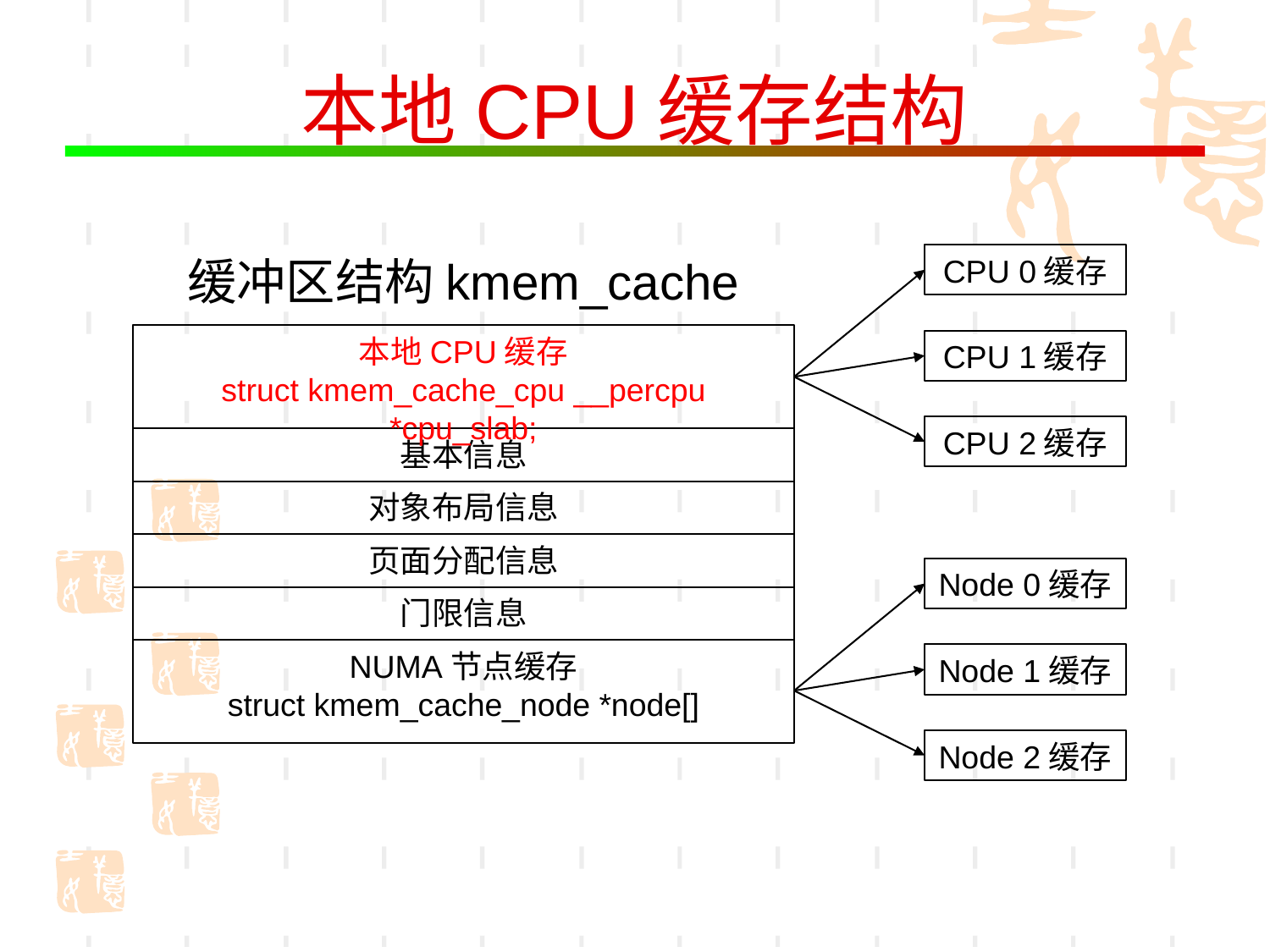

# 本地CPU缓存结构
缓冲区结构kmem_cache
CPU 0缓存
本地CPU缓存
struct kmem_cache_cpu __percpu *cpu_slab;
CPU 1缓存
CPU 2缓存
基本信息
对象布局信息
页面分配信息
Node 0缓存
门限信息
NUMA节点缓存
struct kmem_cache_node *node[]
Node 1缓存
Node 2缓存